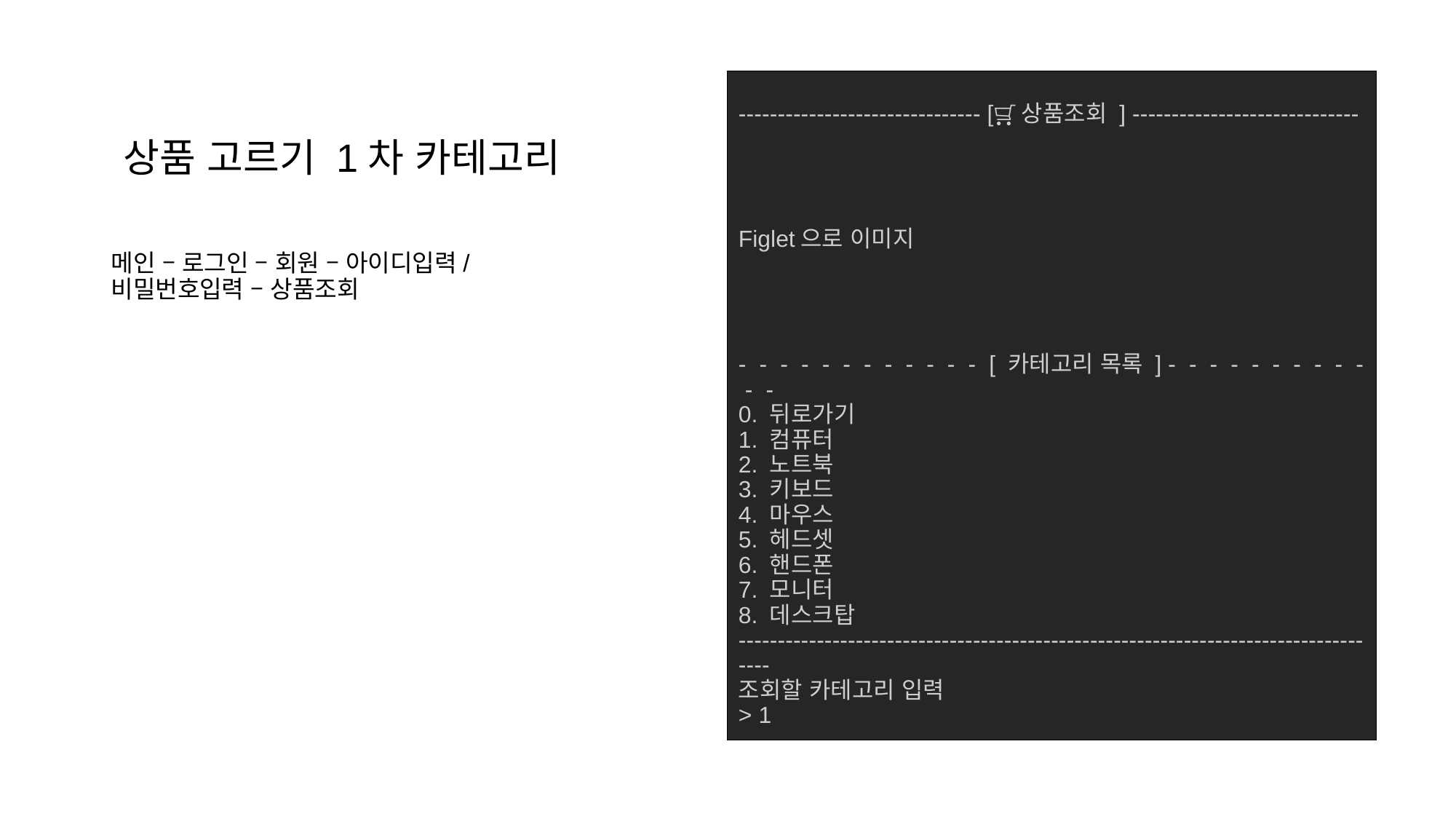

# ------------------------------- [🛒상품조회 ] ----------------------------- Figlet으로 이미지 -  -  -  -  -  -  -  -  -  -  -  -  [ 카테고리 목록 ] -  -  -  -  -  -  -  -  -  -  -  - 0. 뒤로가기 1. 컴퓨터 2. 노트북 3. 키보드 4. 마우스 5. 헤드셋 6. 핸드폰 7. 모니터 8. 데스크탑 ------------------------------------------------------------------------------------ 조회할 카테고리 입력 > 1
상품 고르기 1차 카테고리
메인 – 로그인 – 회원 – 아이디입력/비밀번호입력 – 상품조회